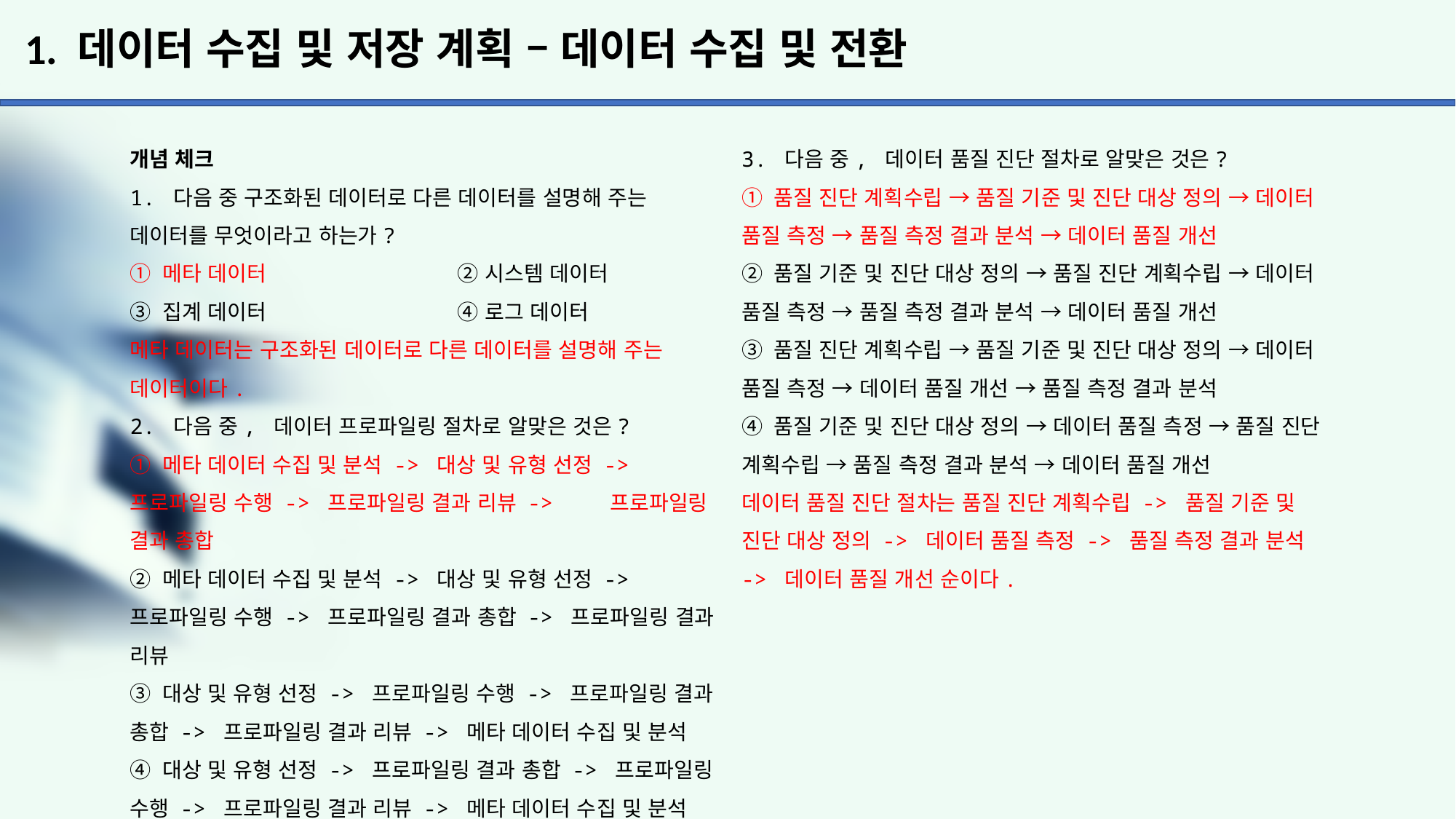

# 1. 데이터 수집 및 저장 계획 – 데이터 수집 및 전환
개념 체크
1. 다음 중 구조화된 데이터로 다른 데이터를 설명해 주는 데이터를 무엇이라고 하는가?
① 메타 데이터		② 시스템 데이터
③ 집계 데이터	 	④ 로그 데이터
메타 데이터는 구조화된 데이터로 다른 데이터를 설명해 주는 데이터이다.
2. 다음 중, 데이터 프로파일링 절차로 알맞은 것은?
① 메타 데이터 수집 및 분석 -> 대상 및 유형 선정 -> 프로파일링 수행 -> 프로파일링 결과 리뷰 -> 	   프로파일링 결과 총합
② 메타 데이터 수집 및 분석 -> 대상 및 유형 선정 -> 프로파일링 수행 -> 프로파일링 결과 총합 -> 프로파일링 결과 리뷰
③ 대상 및 유형 선정 -> 프로파일링 수행 -> 프로파일링 결과 총합 -> 프로파일링 결과 리뷰 -> 메타 데이터 수집 및 분석
④ 대상 및 유형 선정 -> 프로파일링 결과 총합 -> 프로파일링 수행 -> 프로파일링 결과 리뷰 -> 메타 데이터 수집 및 분석
데이터 프로파일링 절차는 메타 데이터 수집 및 분석 -> 대상 및 유형 선정 -> 프로파일링 수행 -> 프로파일링 결과 리뷰 -> 프로파일링 결과 총합 순이다.

3. 다음 중, 데이터 품질 진단 절차로 알맞은 것은?
① 품질 진단 계획수립 → 품질 기준 및 진단 대상 정의 → 데이터 품질 측정 → 품질 측정 결과 분석 → 데이터 품질 개선
② 품질 기준 및 진단 대상 정의 → 품질 진단 계획수립 → 데이터 품질 측정 → 품질 측정 결과 분석 → 데이터 품질 개선
③ 품질 진단 계획수립 → 품질 기준 및 진단 대상 정의 → 데이터 품질 측정 → 데이터 품질 개선 → 품질 측정 결과 분석
④ 품질 기준 및 진단 대상 정의 → 데이터 품질 측정 → 품질 진단 계획수립 → 품질 측정 결과 분석 → 데이터 품질 개선
데이터 품질 진단 절차는 품질 진단 계획수립 -> 품질 기준 및 진단 대상 정의 -> 데이터 품질 측정 -> 품질 측정 결과 분석 -> 데이터 품질 개선 순이다.